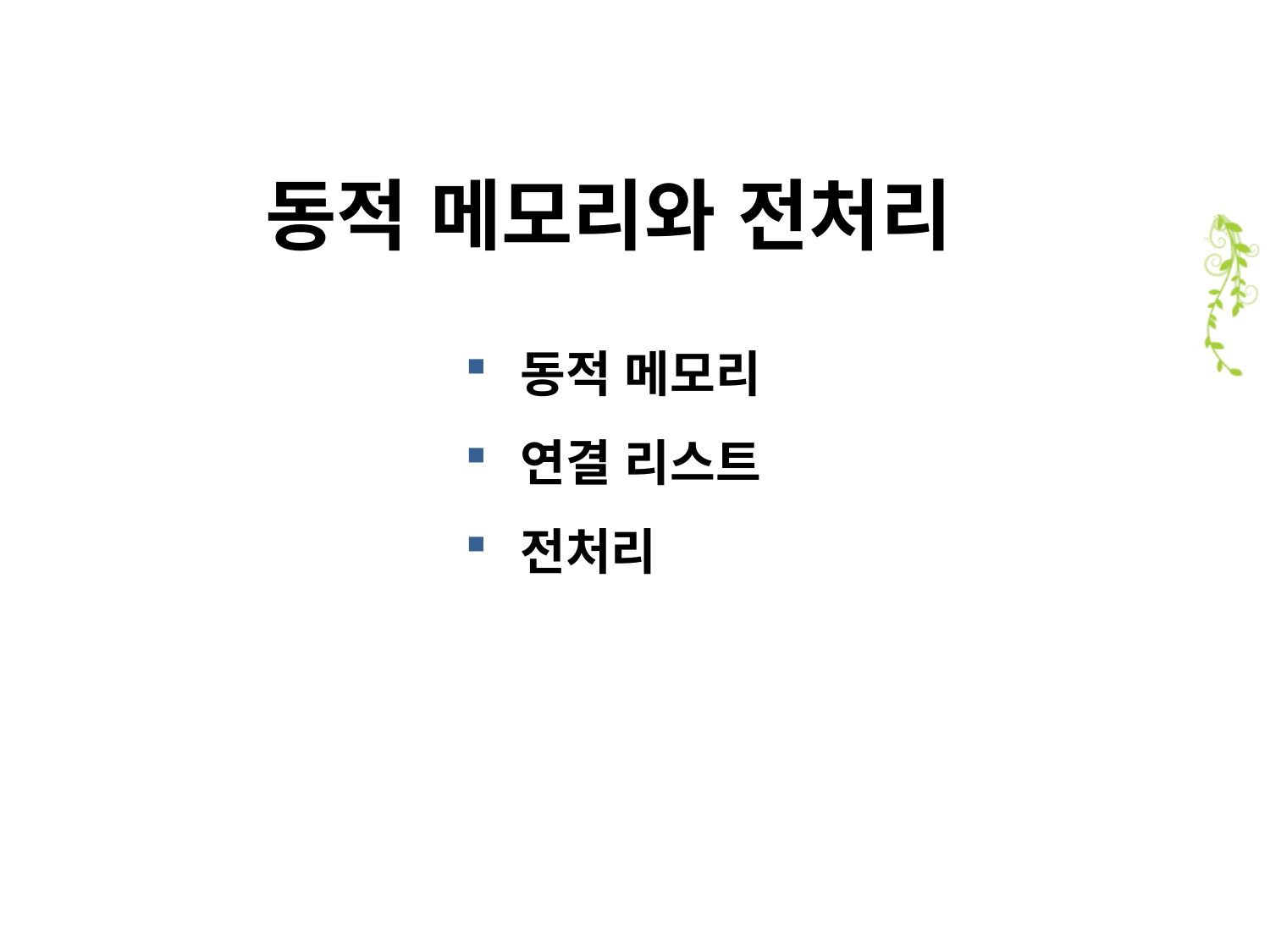

# 동적 메모리와 전처리
 동적 메모리
 연결 리스트
 전처리